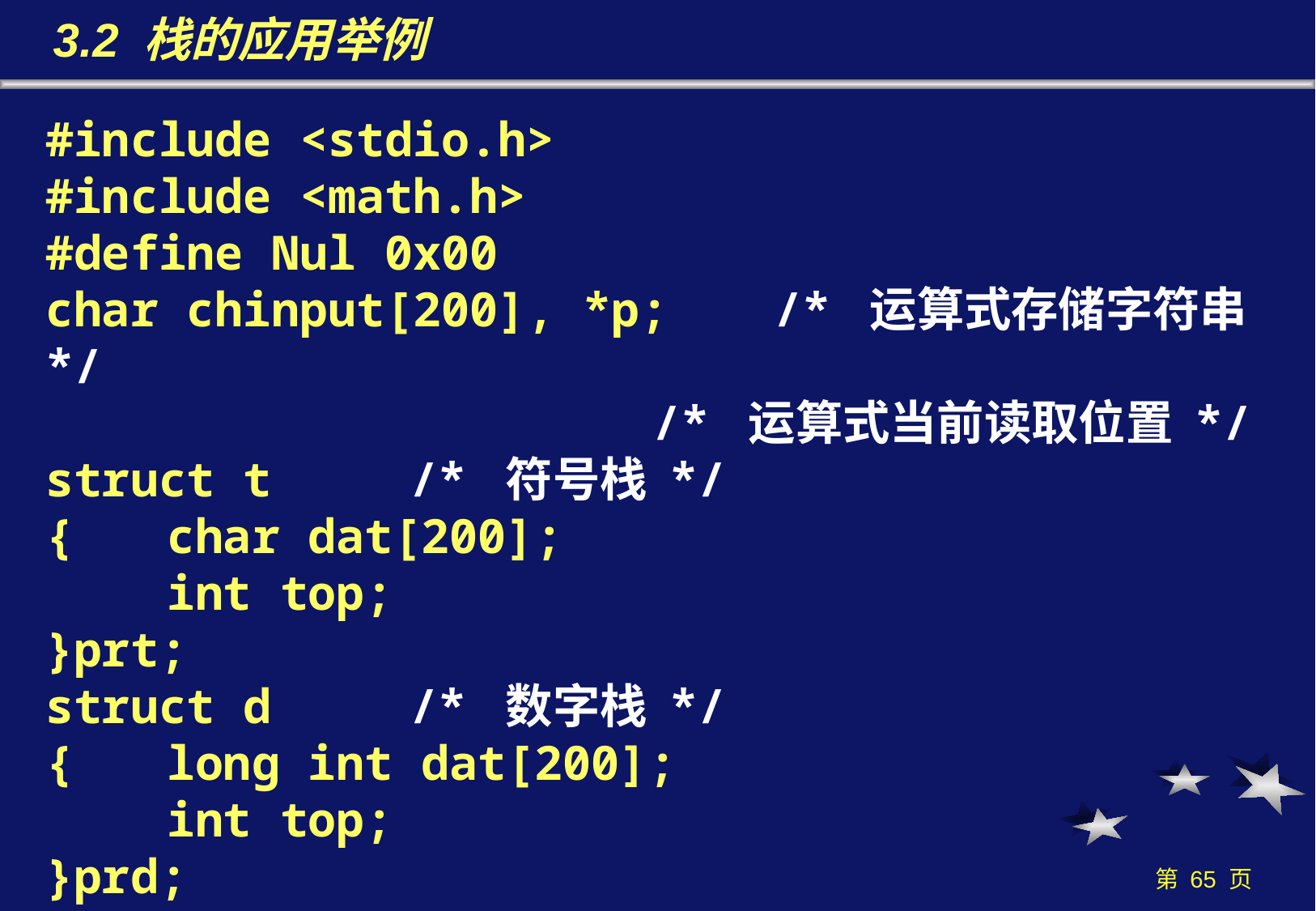

# 3.2 栈的应用举例
#include <stdio.h>
#include <math.h>
#define Nul 0x00
char chinput[200], *p; 	/* 运算式存储字符串 */
					/* 运算式当前读取位置 */
struct t		/* 符号栈 */
{	char dat[200];
	int top;
}prt;
struct d		/* 数字栈 */
{	long int dat[200];
	int top;
}prd;